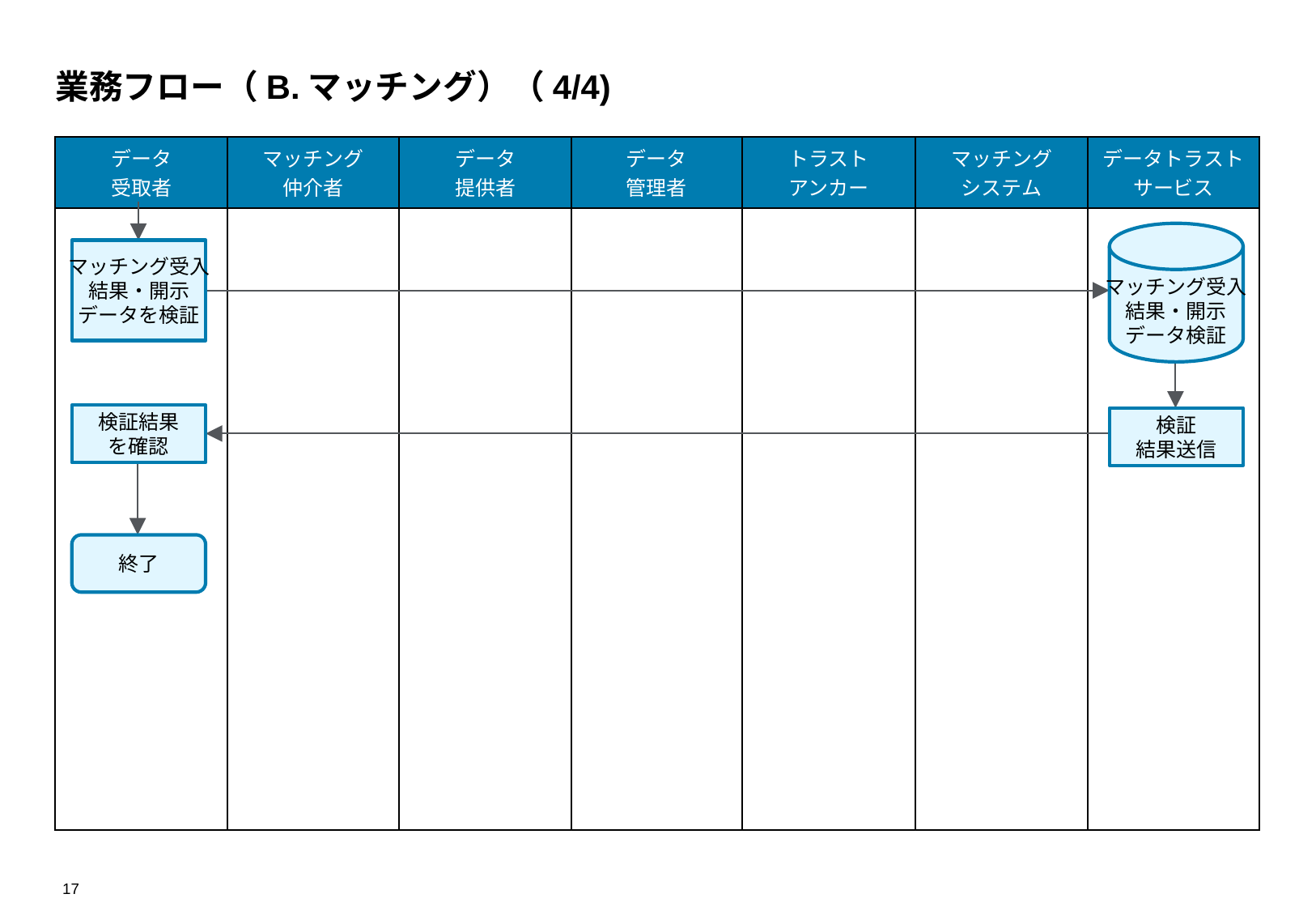

# 業務フロー（B.マッチング）（4/4)
| データ 受取者 | マッチング 仲介者 | データ 提供者 | データ 管理者 | トラスト アンカー | マッチング システム | データトラスト サービス |
| --- | --- | --- | --- | --- | --- | --- |
|  |  |  |  |  |  |  |
マッチング受入
結果・開示
データ検証
マッチング受入
結果・開示
データを検証
検証結果
を確認
検証
結果送信
終了
17